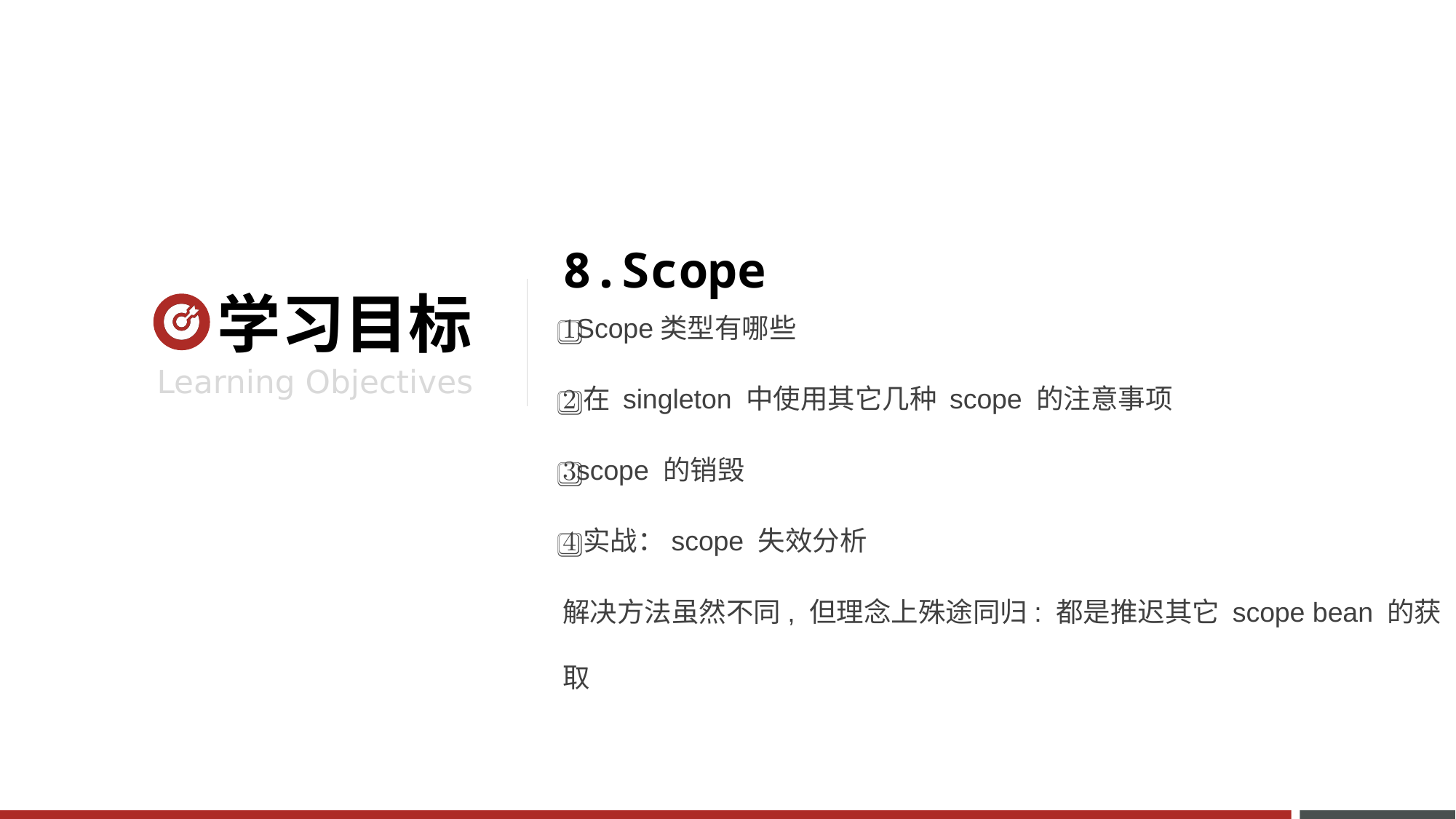

8.Scope
1️⃣Scope类型有哪些
2️⃣在 singleton 中使用其它几种 scope 的注意事项
3️⃣scope 的销毁
4️⃣实战：scope 失效分析
解决方法虽然不同, 但理念上殊途同归: 都是推迟其它 scope bean 的获取